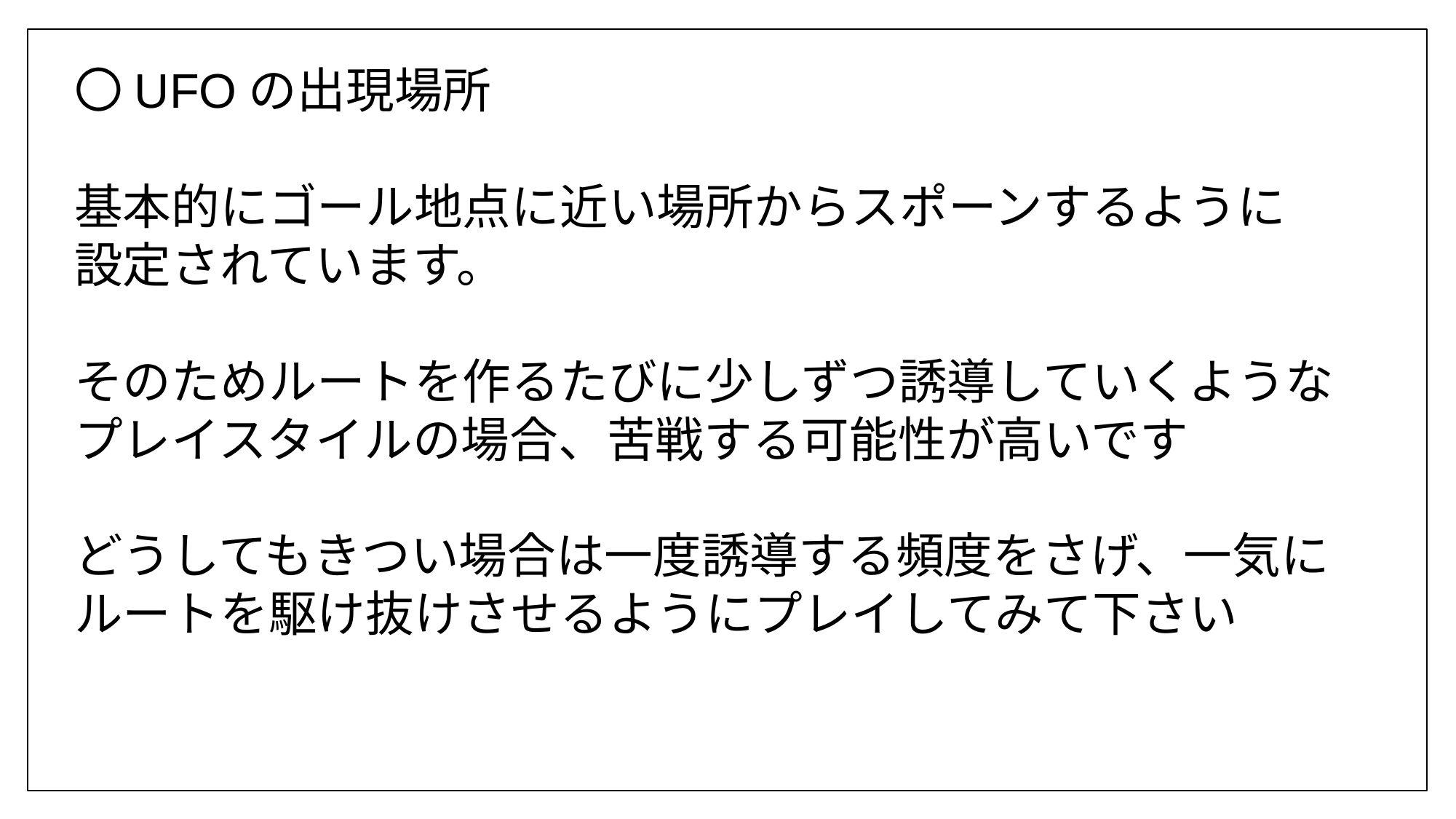

〇UFOの出現場所

　基本的にゴール地点に近い場所からスポーンするように
　設定されています。

　そのためルートを作るたびに少しずつ誘導していくような
　プレイスタイルの場合、苦戦する可能性が高いです

　どうしてもきつい場合は一度誘導する頻度をさげ、一気に
　ルートを駆け抜けさせるようにプレイしてみて下さい